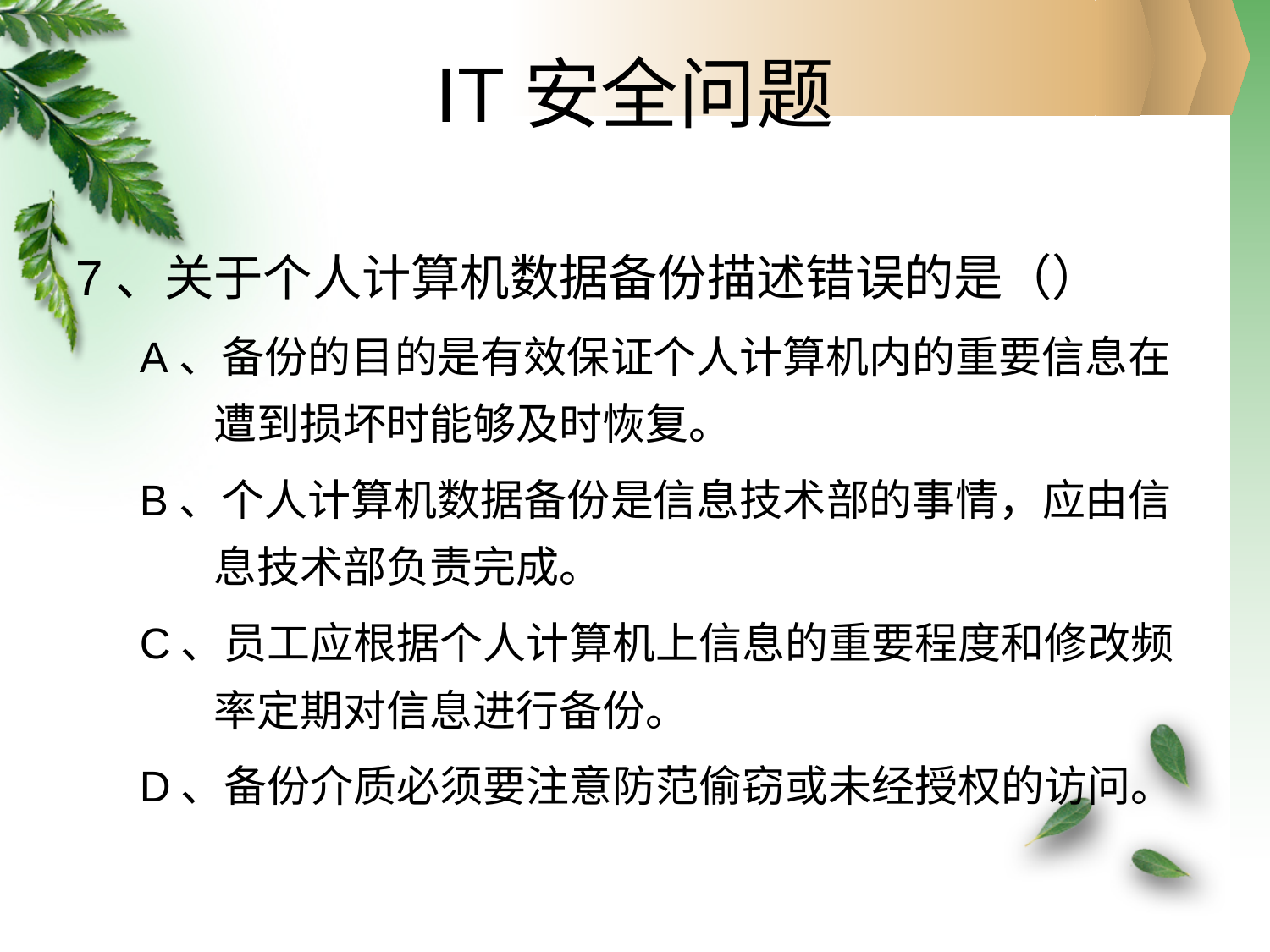

# IT安全问题
7、关于个人计算机数据备份描述错误的是（）
A、备份的目的是有效保证个人计算机内的重要信息在遭到损坏时能够及时恢复。
B、个人计算机数据备份是信息技术部的事情，应由信息技术部负责完成。
C、员工应根据个人计算机上信息的重要程度和修改频率定期对信息进行备份。
D、备份介质必须要注意防范偷窃或未经授权的访问。
67